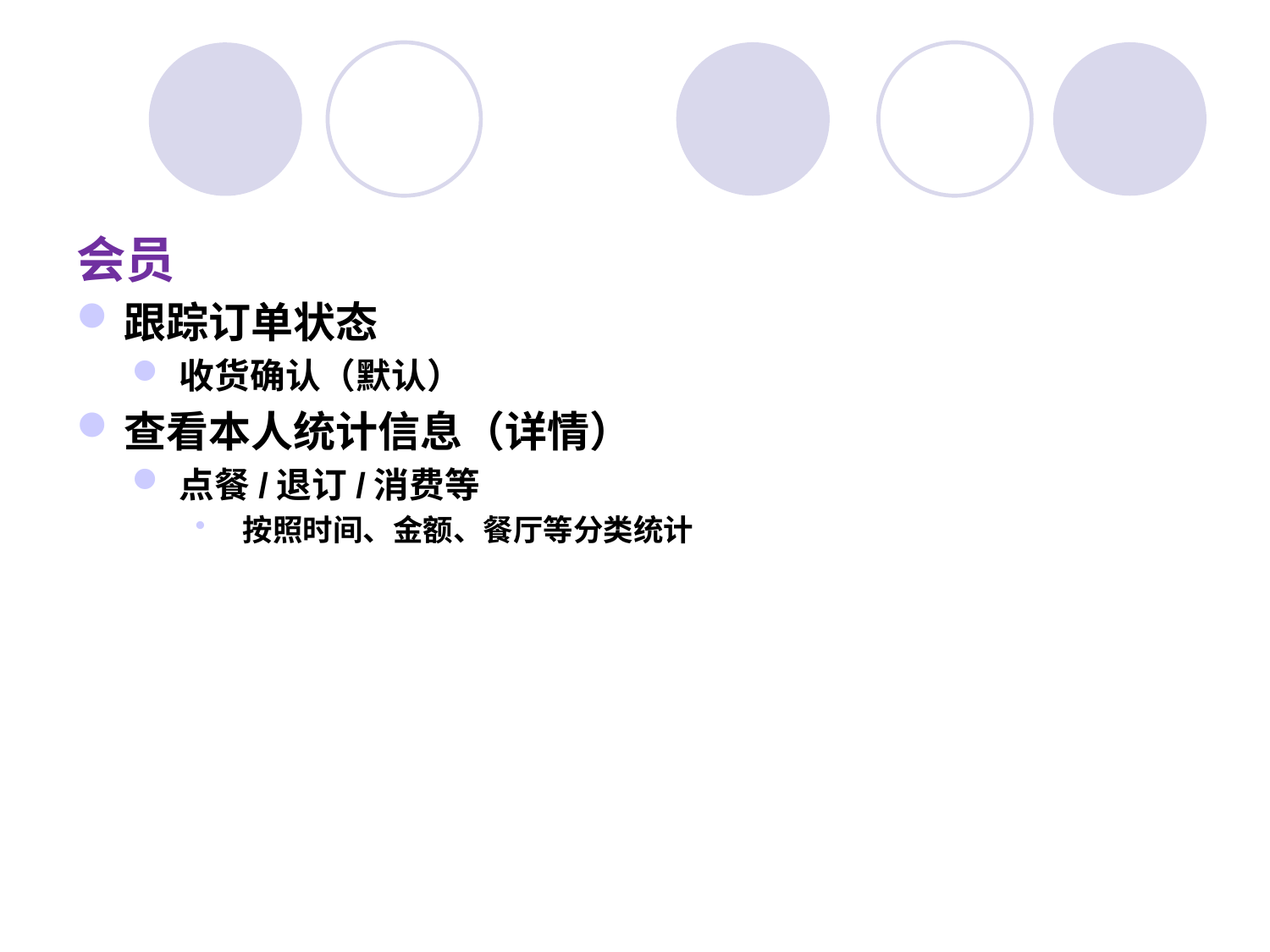

#
会员
跟踪订单状态
收货确认（默认）
查看本人统计信息（详情）
点餐/退订/消费等
按照时间、金额、餐厅等分类统计
6